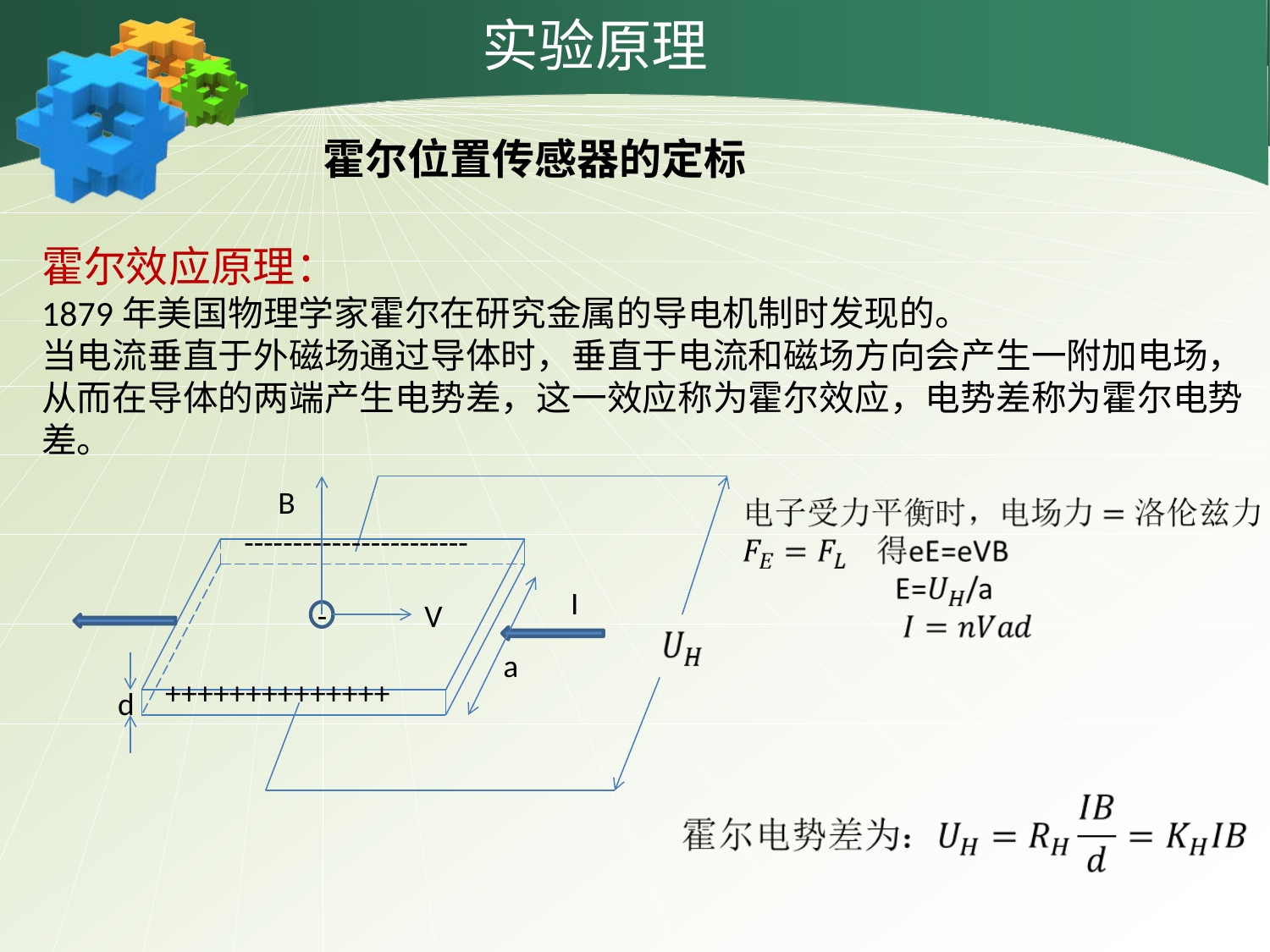

# 实验原理

霍尔位置传感器的定标

霍尔效应原理：
1879年美国物理学家霍尔在研究金属的导电机制时发现的。
当电流垂直于外磁场通过导体时，垂直于电流和磁场方向会产生一附加电场，
从而在导体的两端产生电势差，这一效应称为霍尔效应，电势差称为霍尔电势差。

-----------------------
++++++++++++++
B
I
V

d
-

a